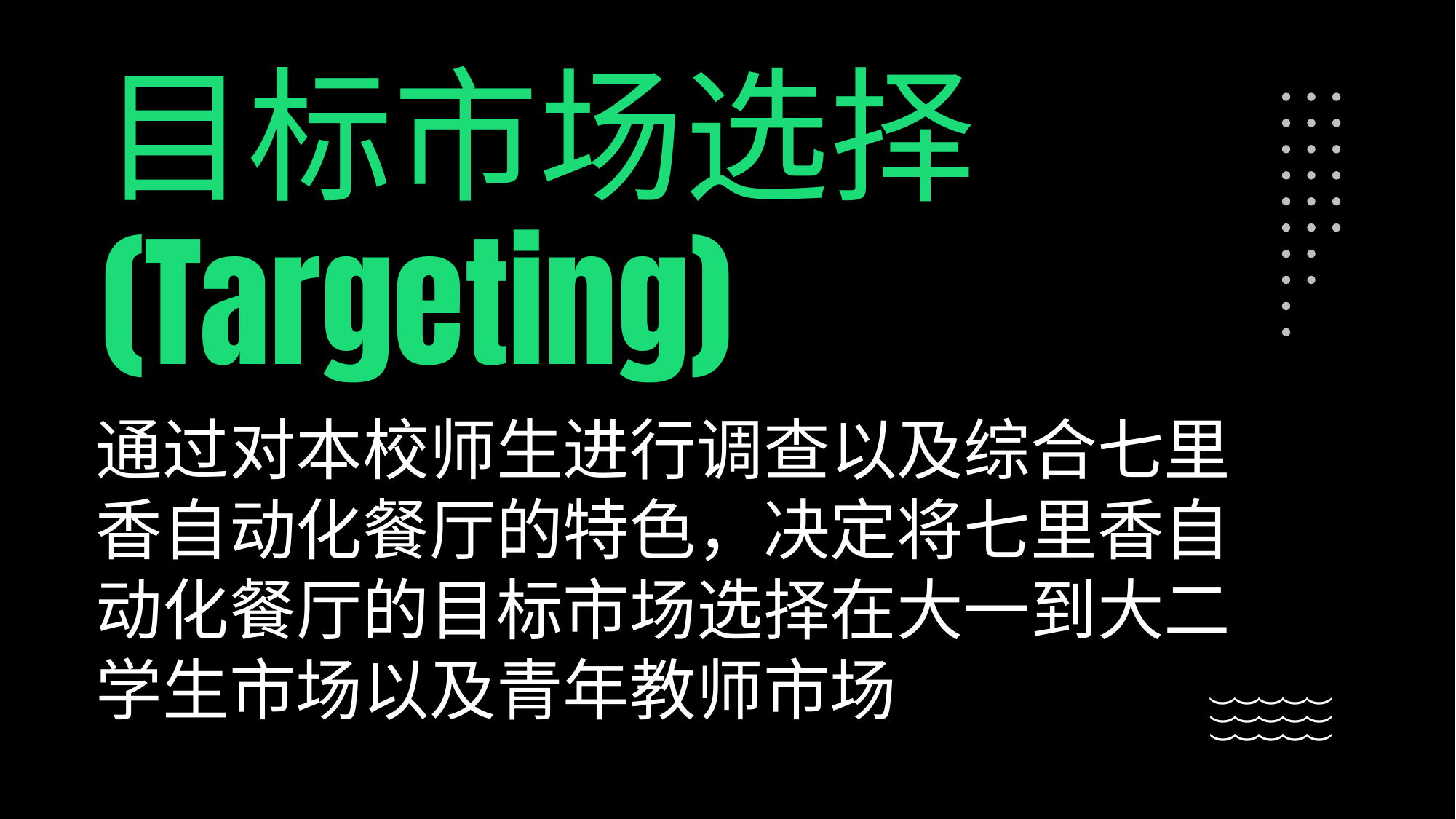

目标市场选择
(Targeting)

通过对本校师生进行调查以及综合七里香自动化餐厅的特色，决定将七里香自动化餐厅的目标市场选择在大一到大二学生市场以及青年教师市场
(
(
(
(
(
(
(
(
(
(
(
(
(
(
(